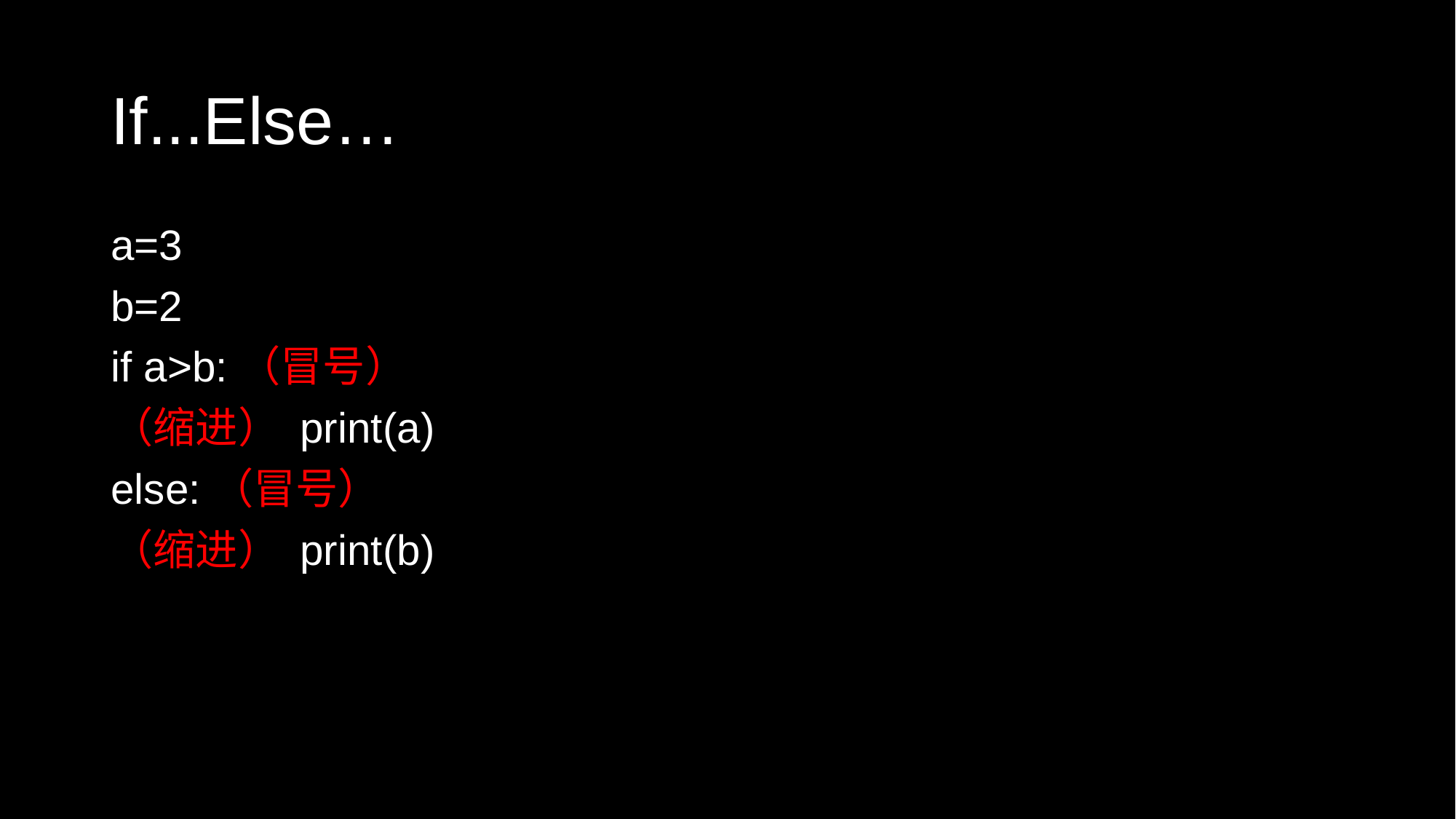

# If...Else…
a=3
b=2
if a>b:（冒号）
（缩进） print(a)
else:（冒号）
（缩进） print(b)